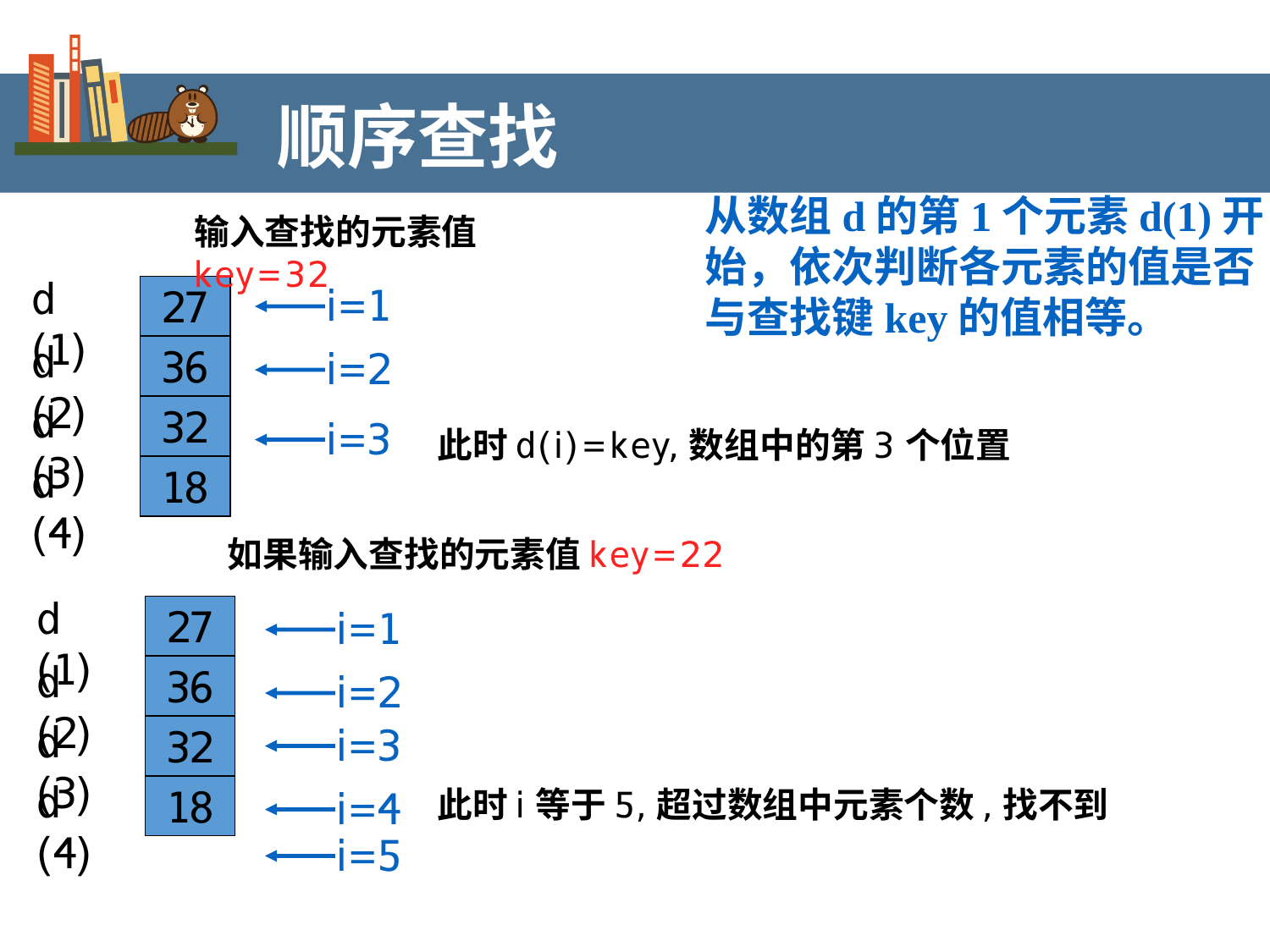

顺序查找
从数组d的第1个元素d(1)开始，依次判断各元素的值是否与查找键key的值相等。
输入查找的元素值key=32
d (1)
d (2)
d (3)
d (4)
i=1

27
36
32
18
i=2

i=3

此时d(i)=key,数组中的第3个位置
如果输入查找的元素值key=22
d (1)
d (2)
d (3)
d (4)
27
36
32
18
i=1

i=2

i=3

i=4

此时i等于5,超过数组中元素个数,找不到
i=5